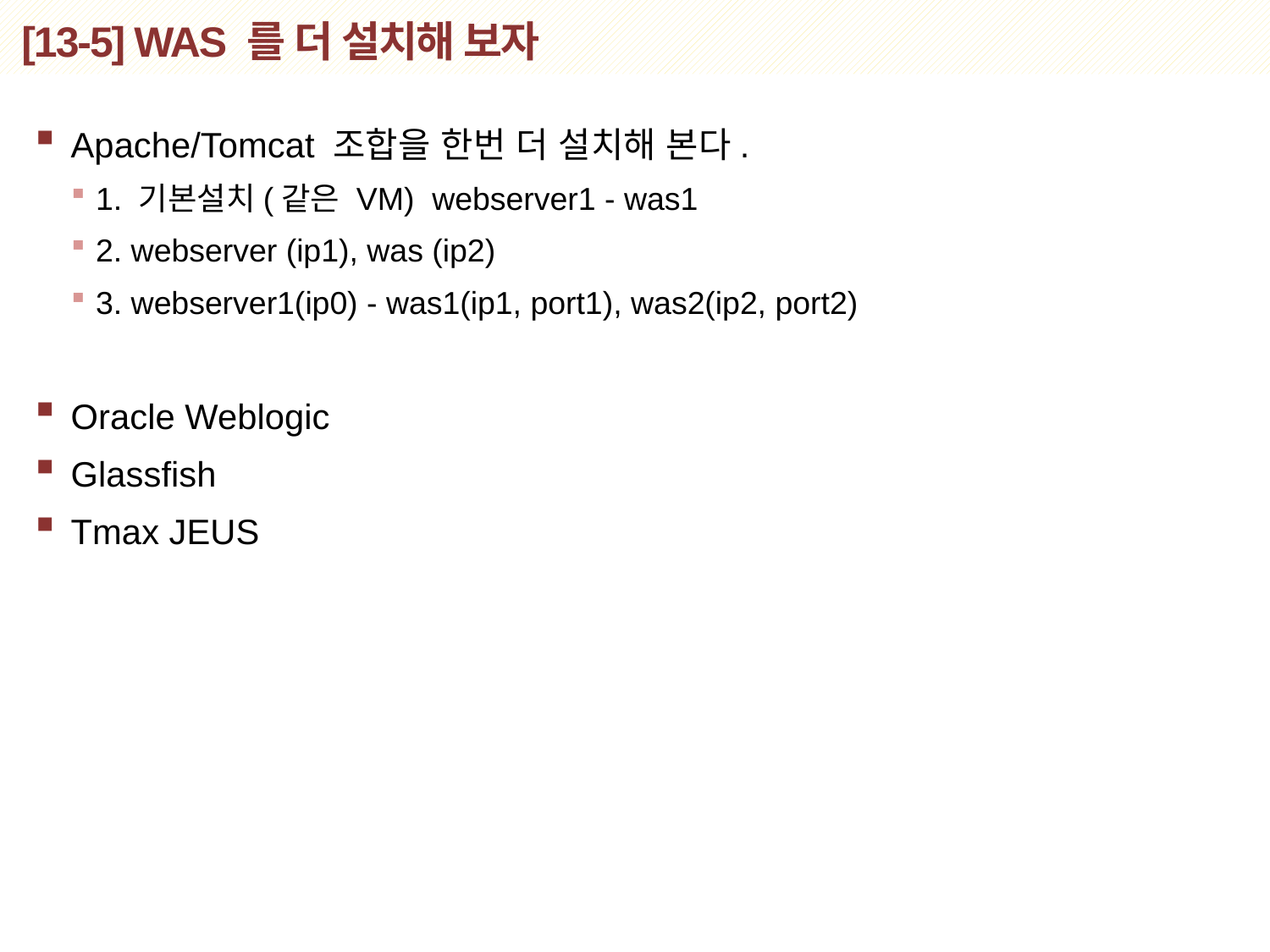

# [13-5] WAS 를 더 설치해 보자
Apache/Tomcat 조합을 한번 더 설치해 본다.
1. 기본설치(같은 VM)  webserver1 - was1
2. webserver (ip1), was (ip2)
3. webserver1(ip0) - was1(ip1, port1), was2(ip2, port2)

Oracle Weblogic
Glassfish
Tmax JEUS